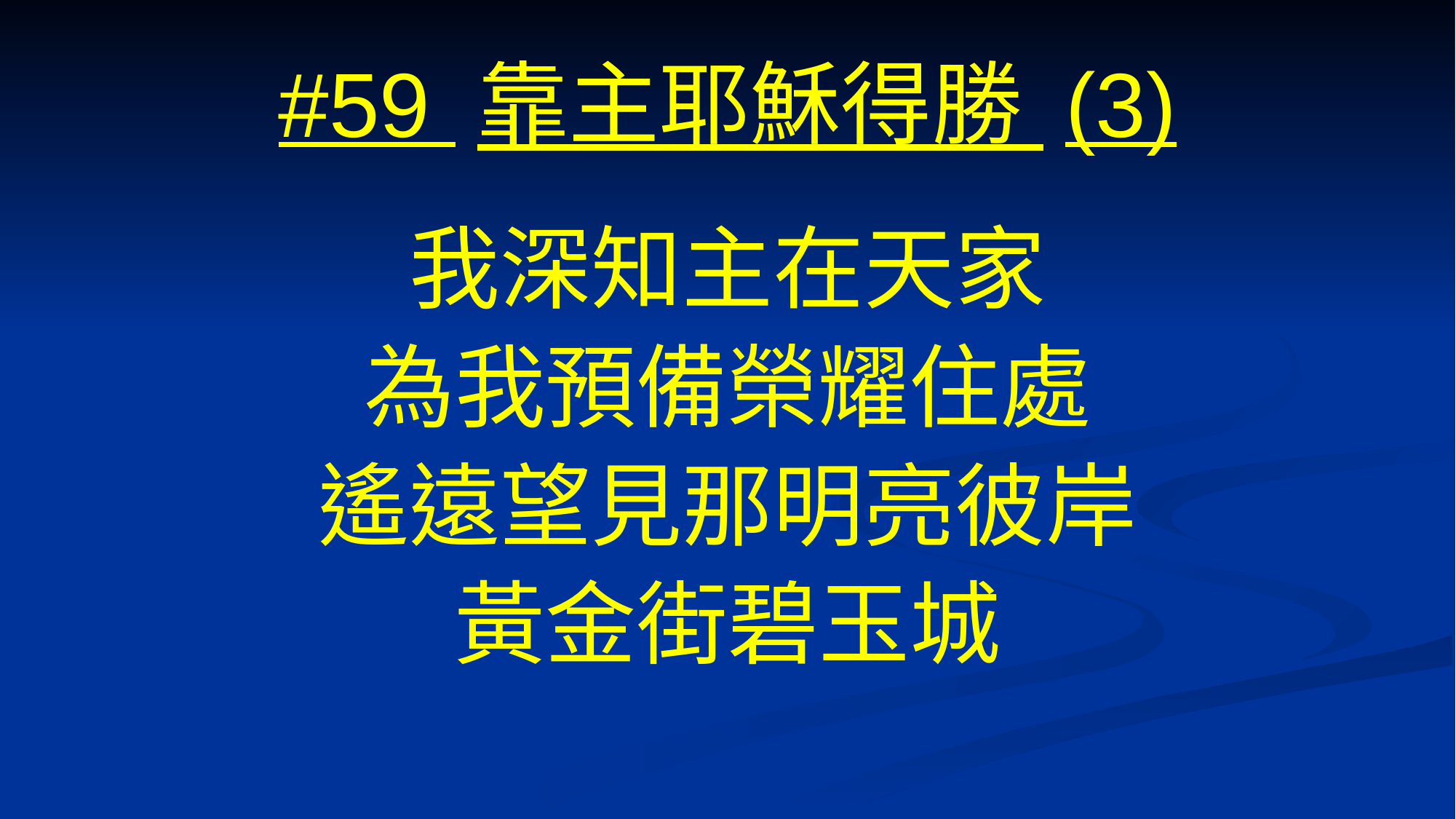

# #59 靠主耶穌得勝 (3)
我深知主在天家
為我預備榮耀住處
遙遠望見那明亮彼岸
黃金街碧玉城